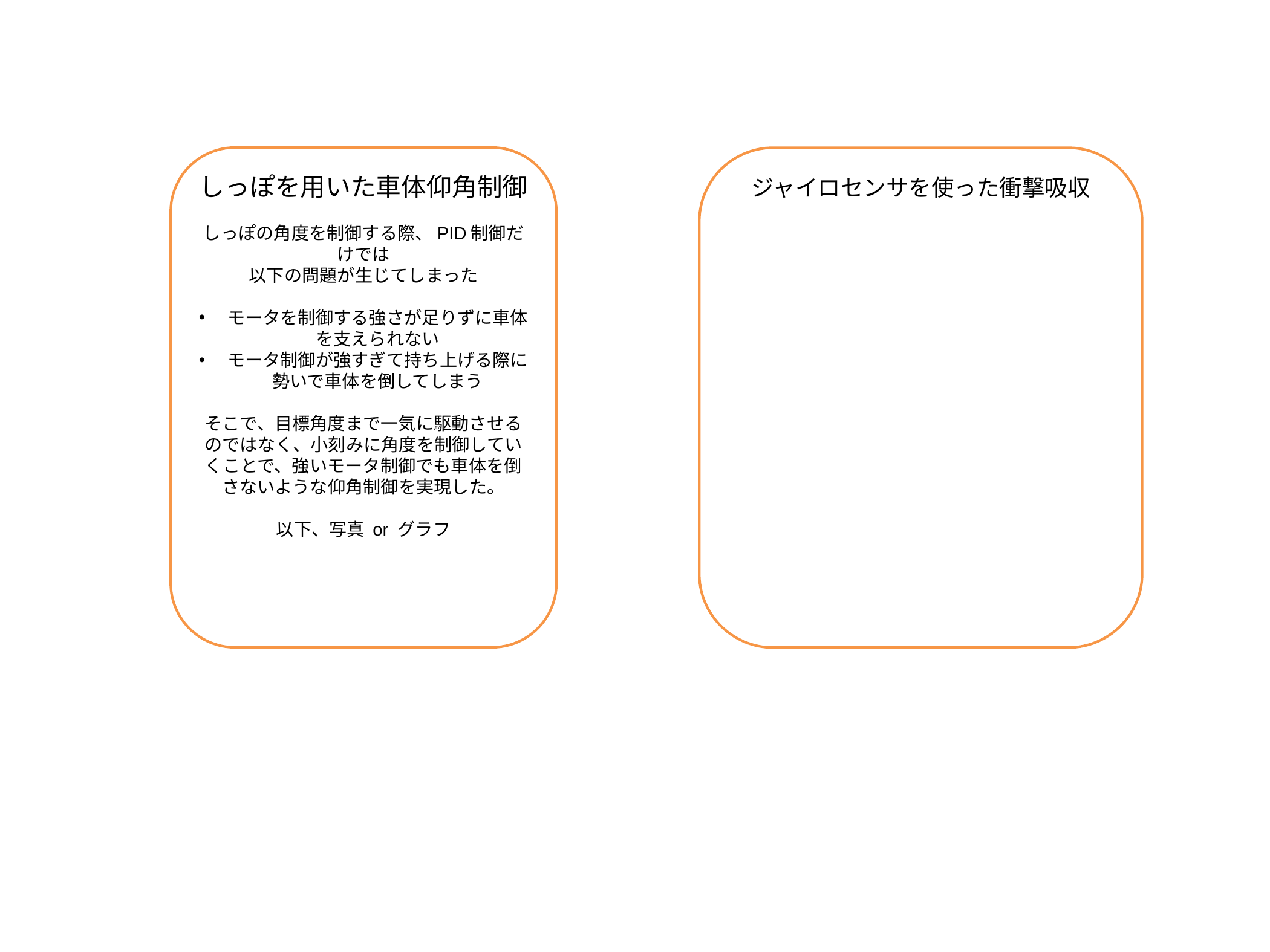

しっぽを用いた車体仰角制御

しっぽの角度を制御する際、PID制御だけでは
以下の問題が生じてしまった

モータを制御する強さが足りずに車体を支えられない
モータ制御が強すぎて持ち上げる際に勢いで車体を倒してしまう

そこで、目標角度まで一気に駆動させるのではなく、小刻みに角度を制御していくことで、強いモータ制御でも車体を倒さないような仰角制御を実現した。

以下、写真 or グラフ

ジャイロセンサを使った衝撃吸収